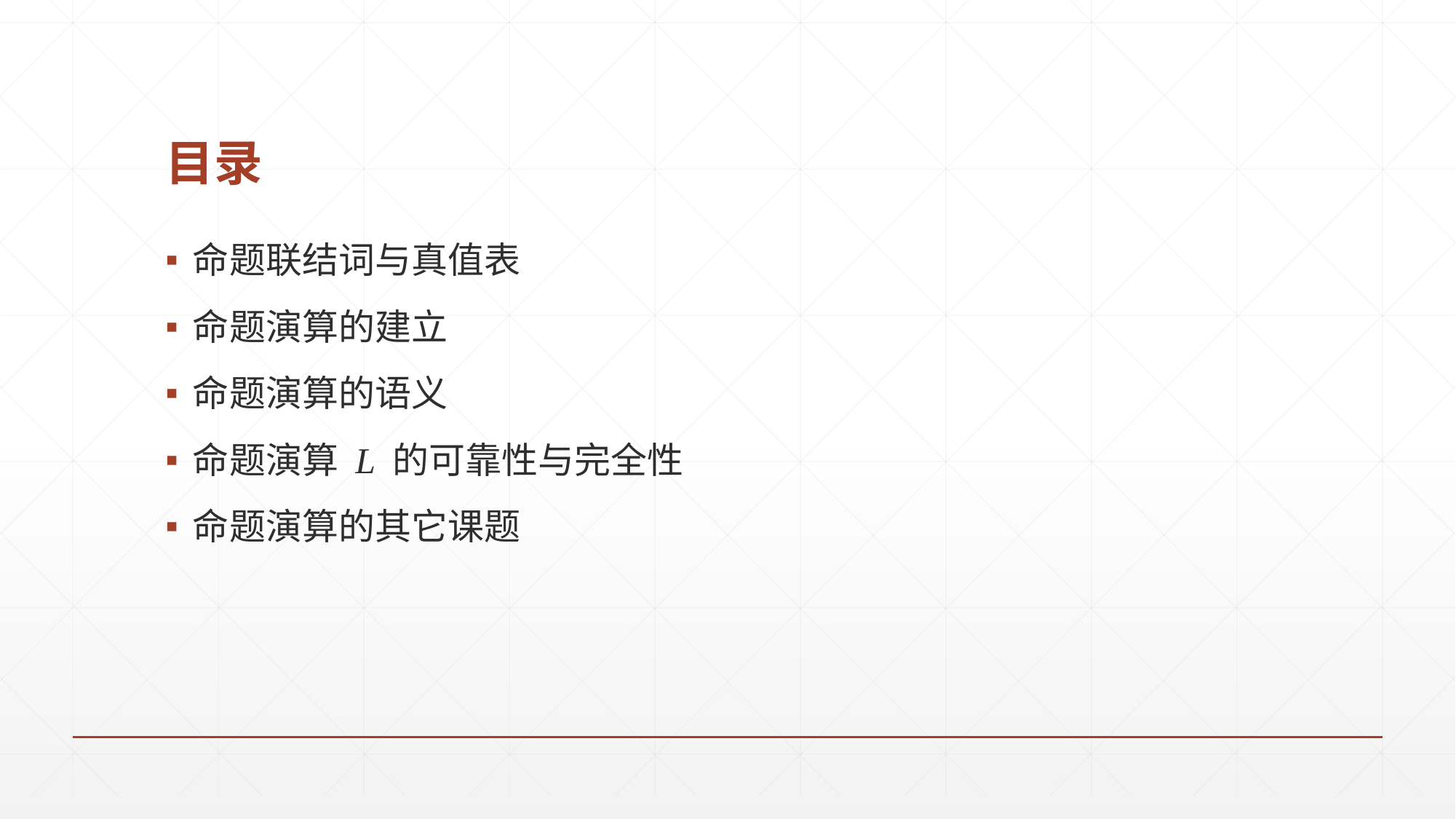

# 目录
命题联结词与真值表
命题演算的建立
命题演算的语义
命题演算 L 的可靠性与完全性
命题演算的其它课题